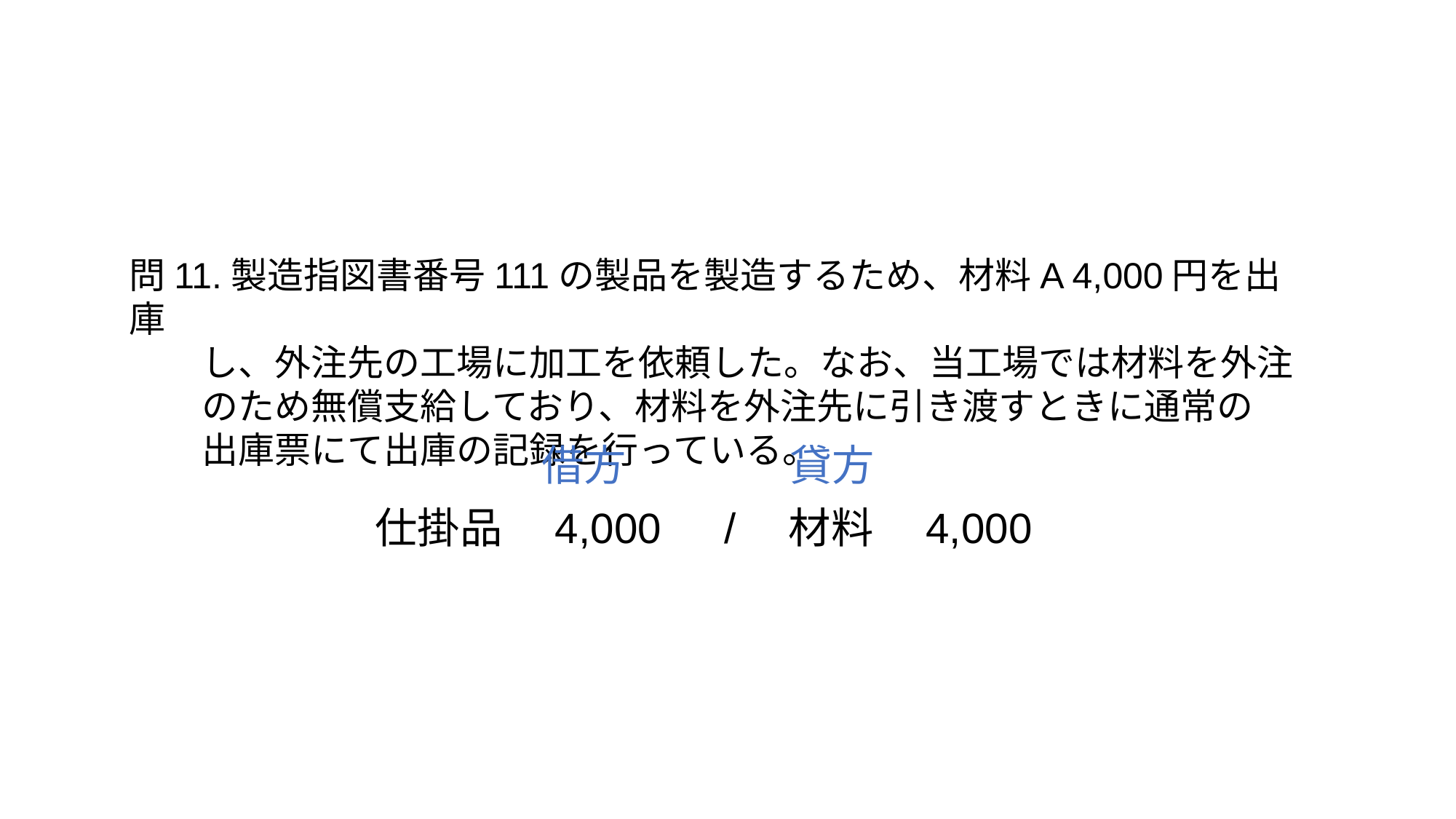

問11.製造指図書番号111の製品を製造するため、材料A 4,000円を出庫
　　し、外注先の工場に加工を依頼した。なお、当工場では材料を外注
　　のため無償支給しており、材料を外注先に引き渡すときに通常の
　　出庫票にて出庫の記録を行っている。
借方
貸方
仕掛品　4,000　/　材料　4,000